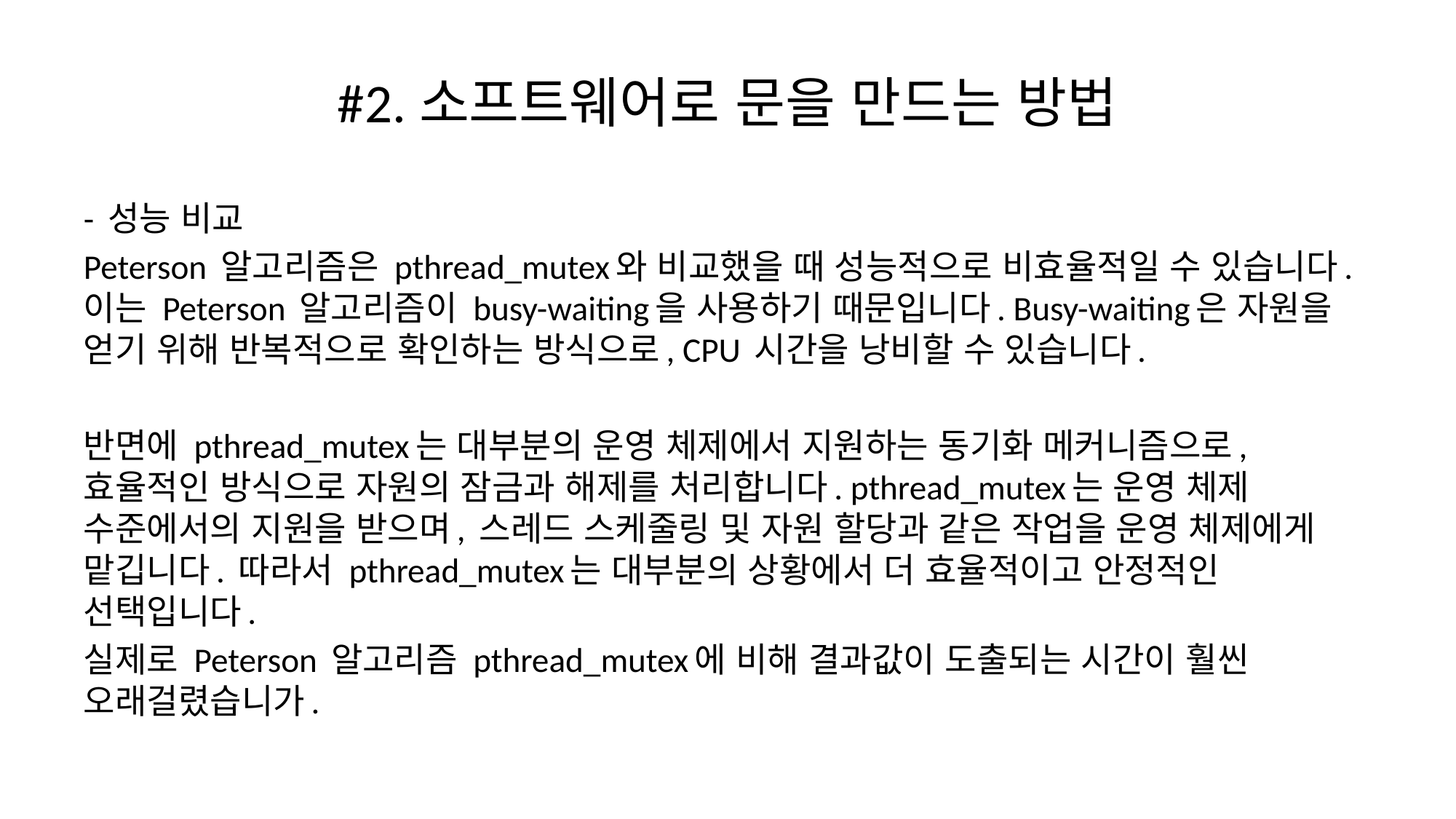

# #2.소프트웨어로 문을 만드는 방법
- 성능 비교
Peterson 알고리즘은 pthread_mutex와 비교했을 때 성능적으로 비효율적일 수 있습니다. 이는 Peterson 알고리즘이 busy-waiting을 사용하기 때문입니다. Busy-waiting은 자원을 얻기 위해 반복적으로 확인하는 방식으로, CPU 시간을 낭비할 수 있습니다.

반면에 pthread_mutex는 대부분의 운영 체제에서 지원하는 동기화 메커니즘으로, 효율적인 방식으로 자원의 잠금과 해제를 처리합니다. pthread_mutex는 운영 체제 수준에서의 지원을 받으며, 스레드 스케줄링 및 자원 할당과 같은 작업을 운영 체제에게 맡깁니다. 따라서 pthread_mutex는 대부분의 상황에서 더 효율적이고 안정적인 선택입니다.
실제로 Peterson 알고리즘 pthread_mutex에 비해 결과값이 도출되는 시간이 훨씬 오래걸렸습니가.